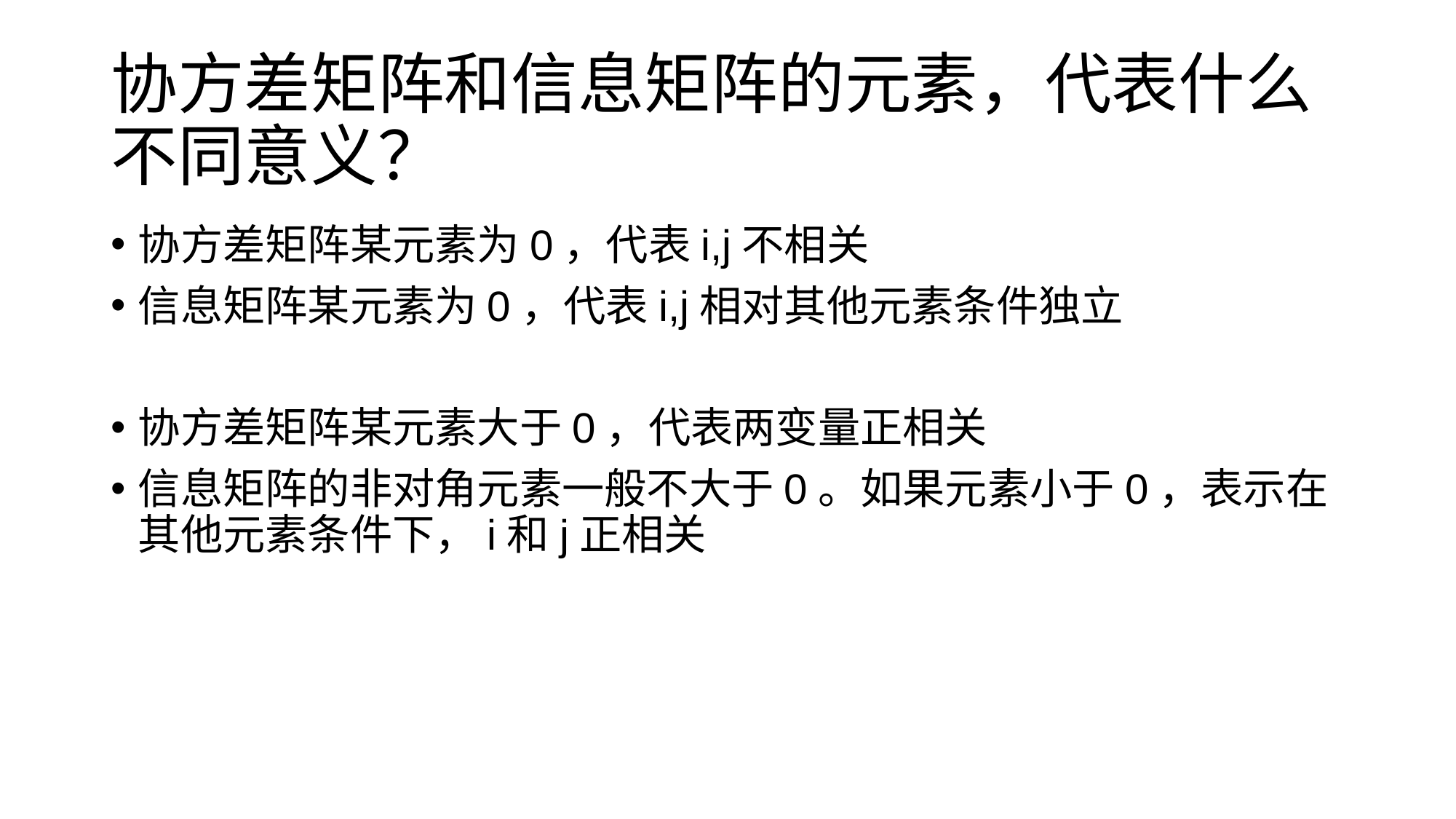

# 协方差矩阵和信息矩阵的元素，代表什么不同意义？
协方差矩阵某元素为0，代表i,j不相关
信息矩阵某元素为0，代表i,j相对其他元素条件独立

协方差矩阵某元素大于0，代表两变量正相关
信息矩阵的非对角元素一般不大于0。如果元素小于0，表示在其他元素条件下，i和j正相关